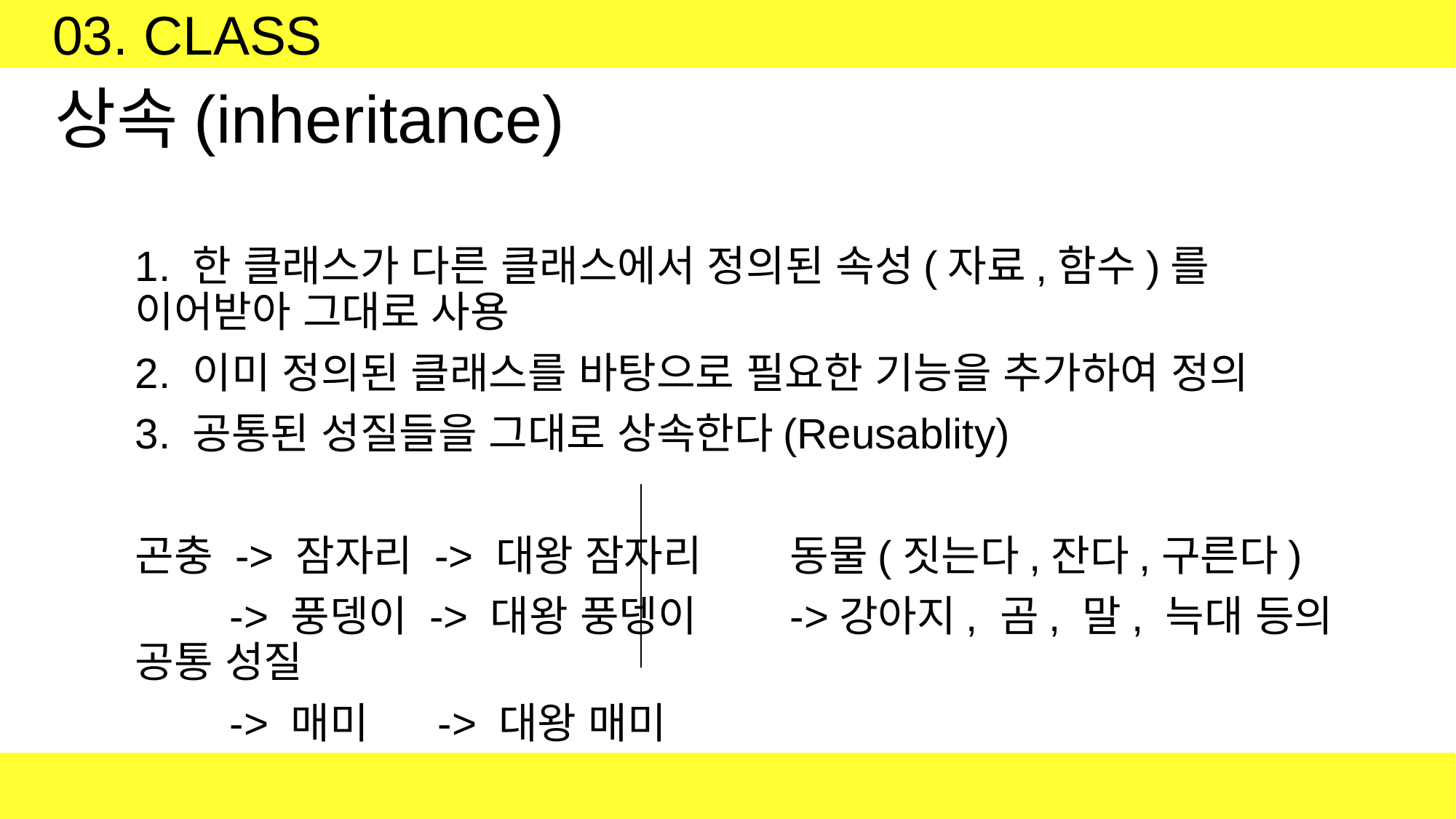

03. CLASS
# 상속(inheritance)
1. 한 클래스가 다른 클래스에서 정의된 속성(자료,함수)를 이어받아 그대로 사용
2. 이미 정의된 클래스를 바탕으로 필요한 기능을 추가하여 정의
3. 공통된 성질들을 그대로 상속한다(Reusablity)

곤충 -> 잠자리 -> 대왕 잠자리	동물(짓는다,잔다,구른다)
        -> 풍뎅이 -> 대왕 풍뎅이	->강아지, 곰, 말, 늑대 등의 공통 성질
        -> 매미     -> 대왕 매미